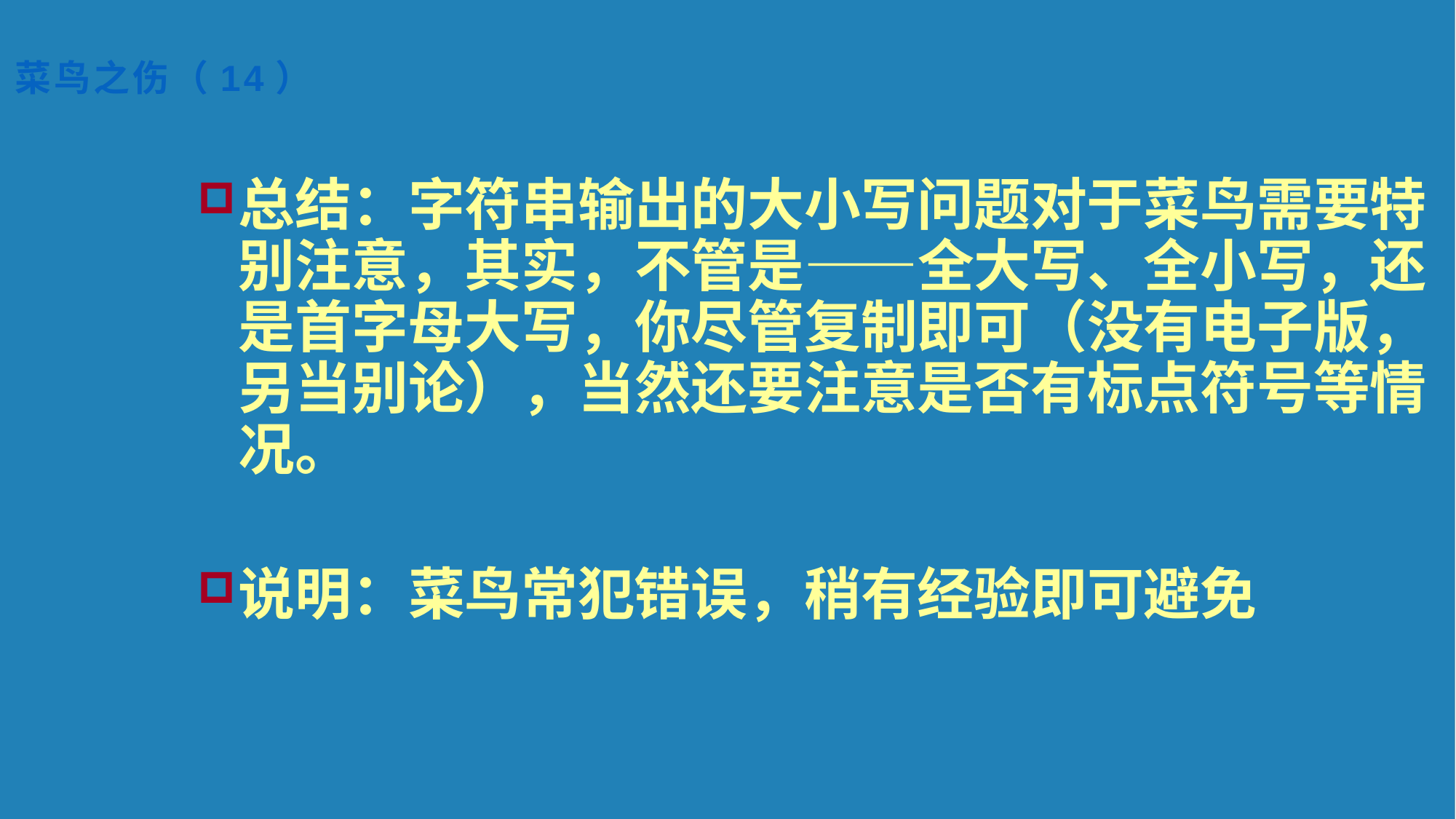

菜鸟之伤（14）
总结：字符串输出的大小写问题对于菜鸟需要特别注意，其实，不管是——全大写、全小写，还是首字母大写，你尽管复制即可（没有电子版，另当别论），当然还要注意是否有标点符号等情况。

说明：菜鸟常犯错误，稍有经验即可避免

113